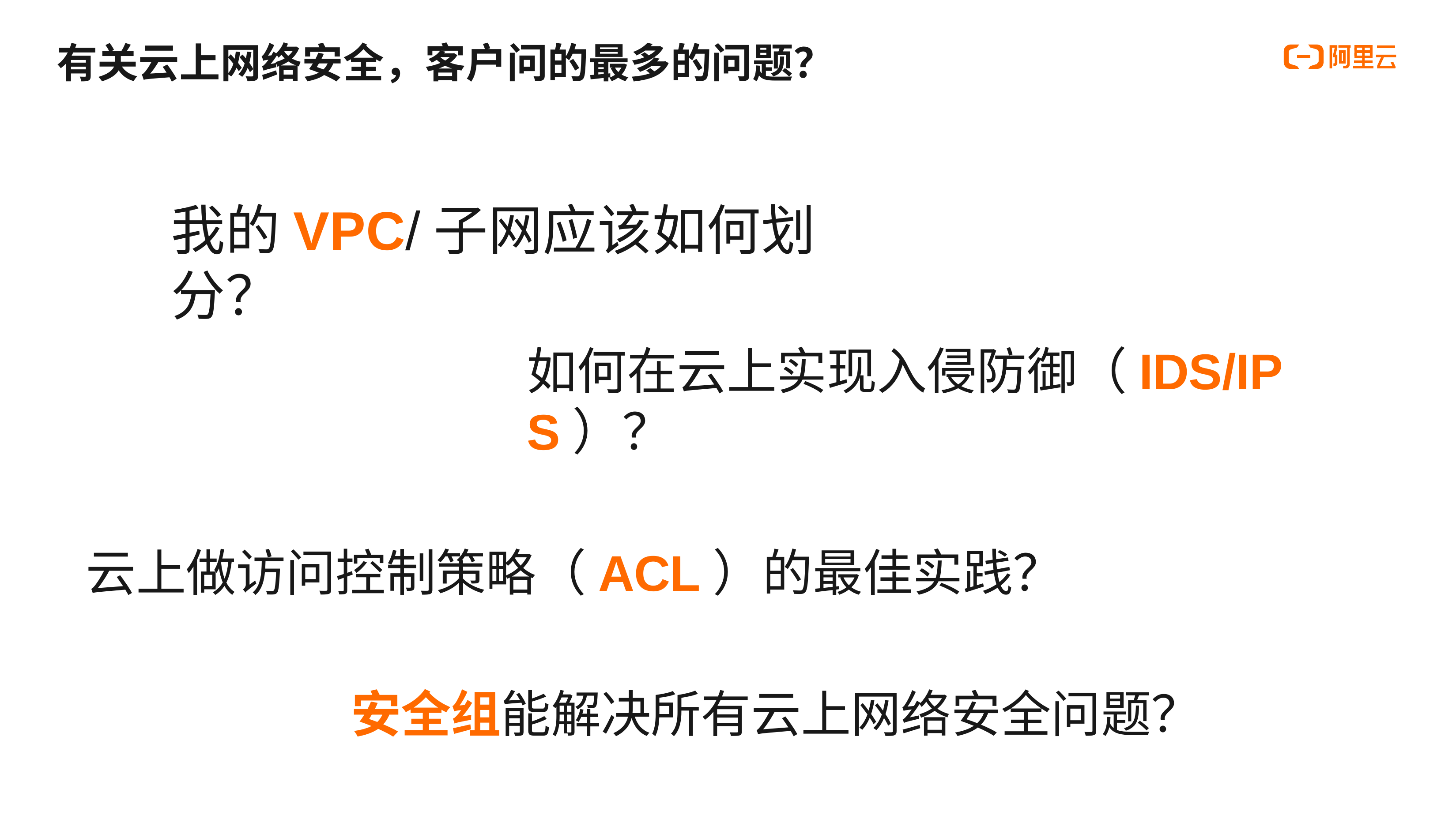

有关云上网络安全，客户问的最多的问题？
# 我的VPC/子网应该如何划分？
如何在云上实现入侵防御（IDS/IPS）？

云上做访问控制策略（ACL）的最佳实践？

安全组能解决所有云上网络安全问题？